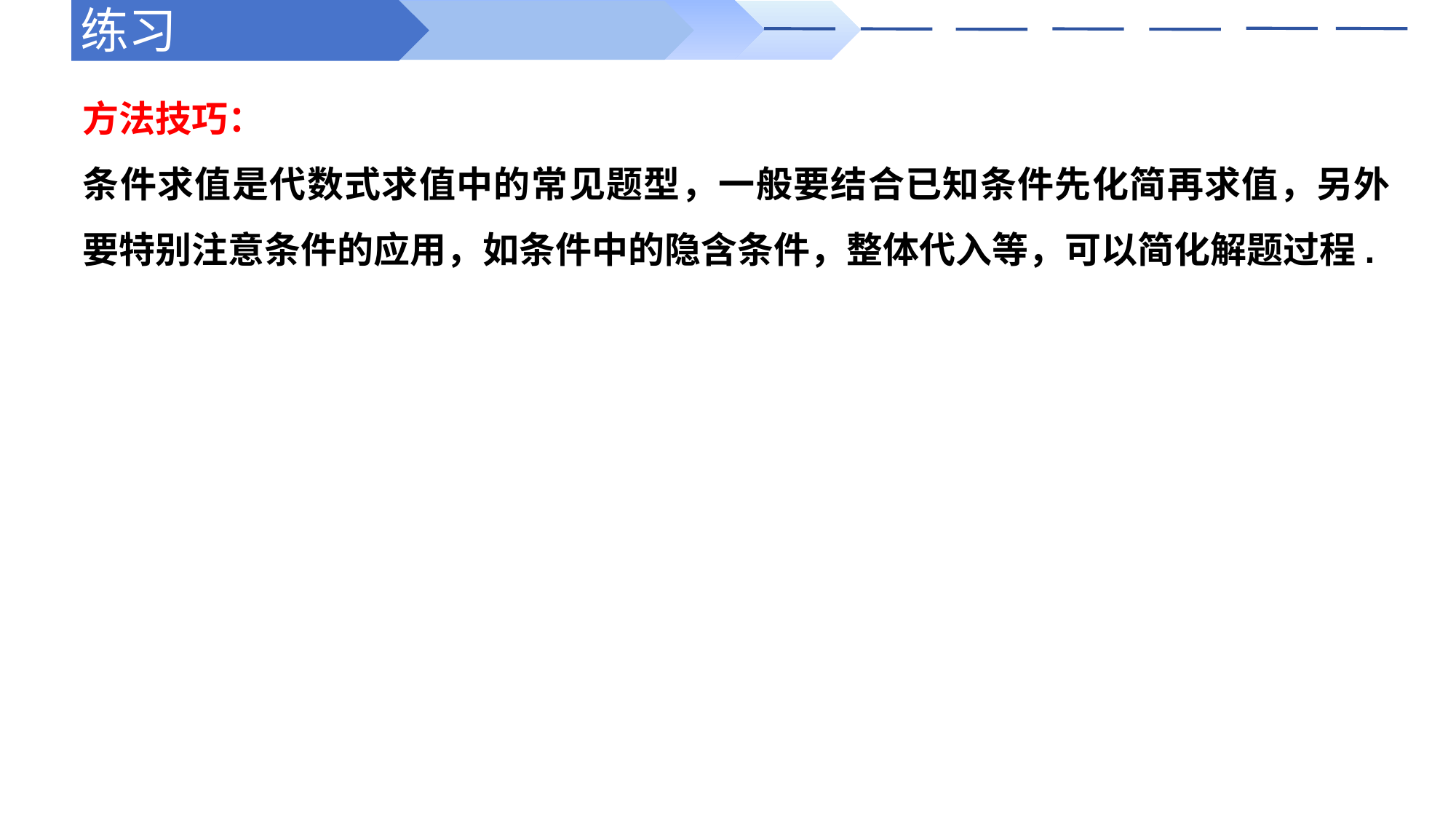

练习

方法技巧：
条件求值是代数式求值中的常见题型，一般要结合已知条件先化简再求值，另外要特别注意条件的应用，如条件中的隐含条件，整体代入等，可以简化解题过程.